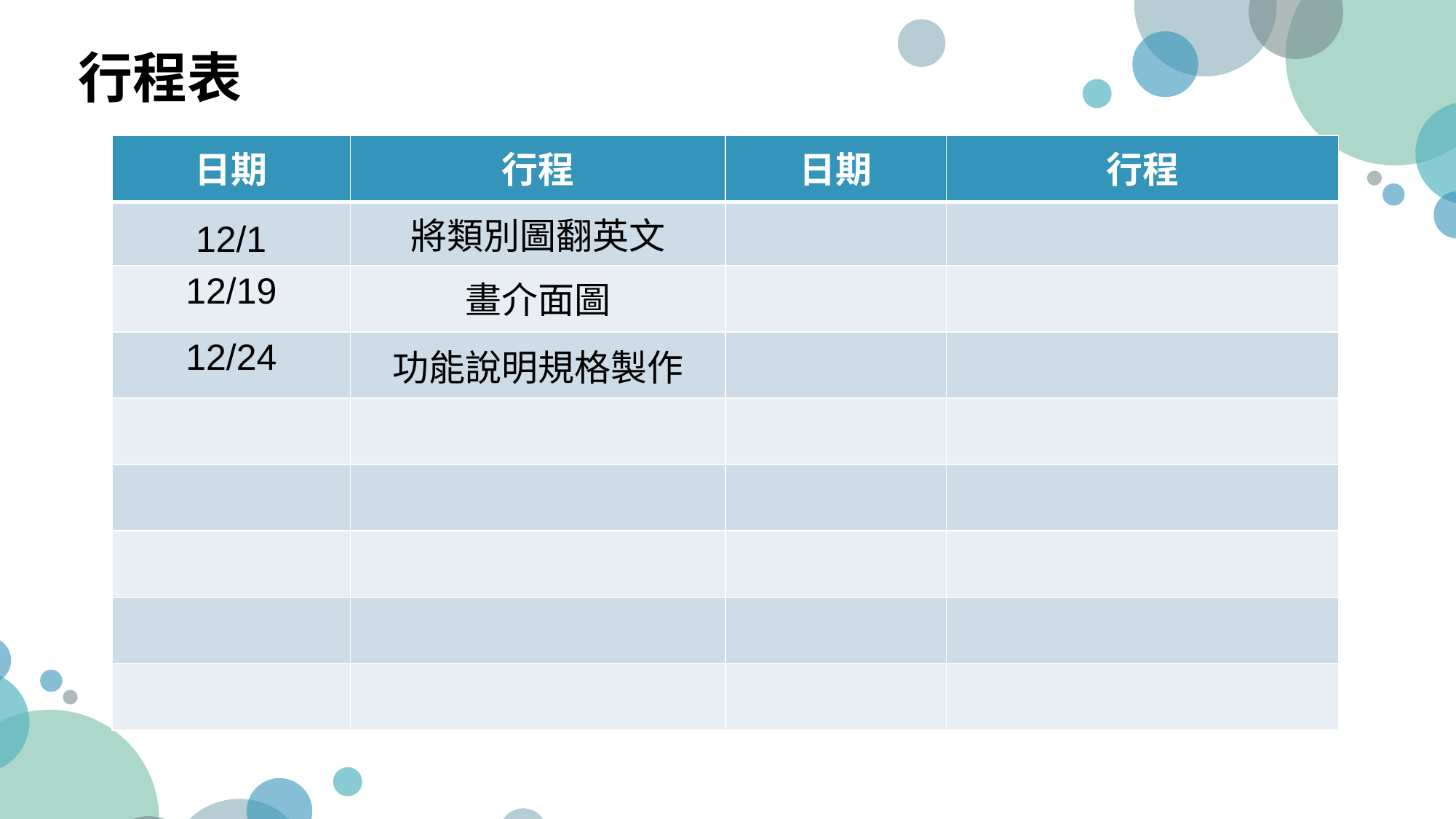

行程表
| 日期 | 行程 | 日期 | 行程 |
| --- | --- | --- | --- |
| 12/1 | 將類別圖翻英文 |  |  |
| 12/19 | 畫介面圖 |  |  |
| 12/24 | 功能說明規格製作 |  |  |
|  |  |  |  |
|  |  |  |  |
|  |  |  |  |
|  |  |  |  |
|  |  |  |  |